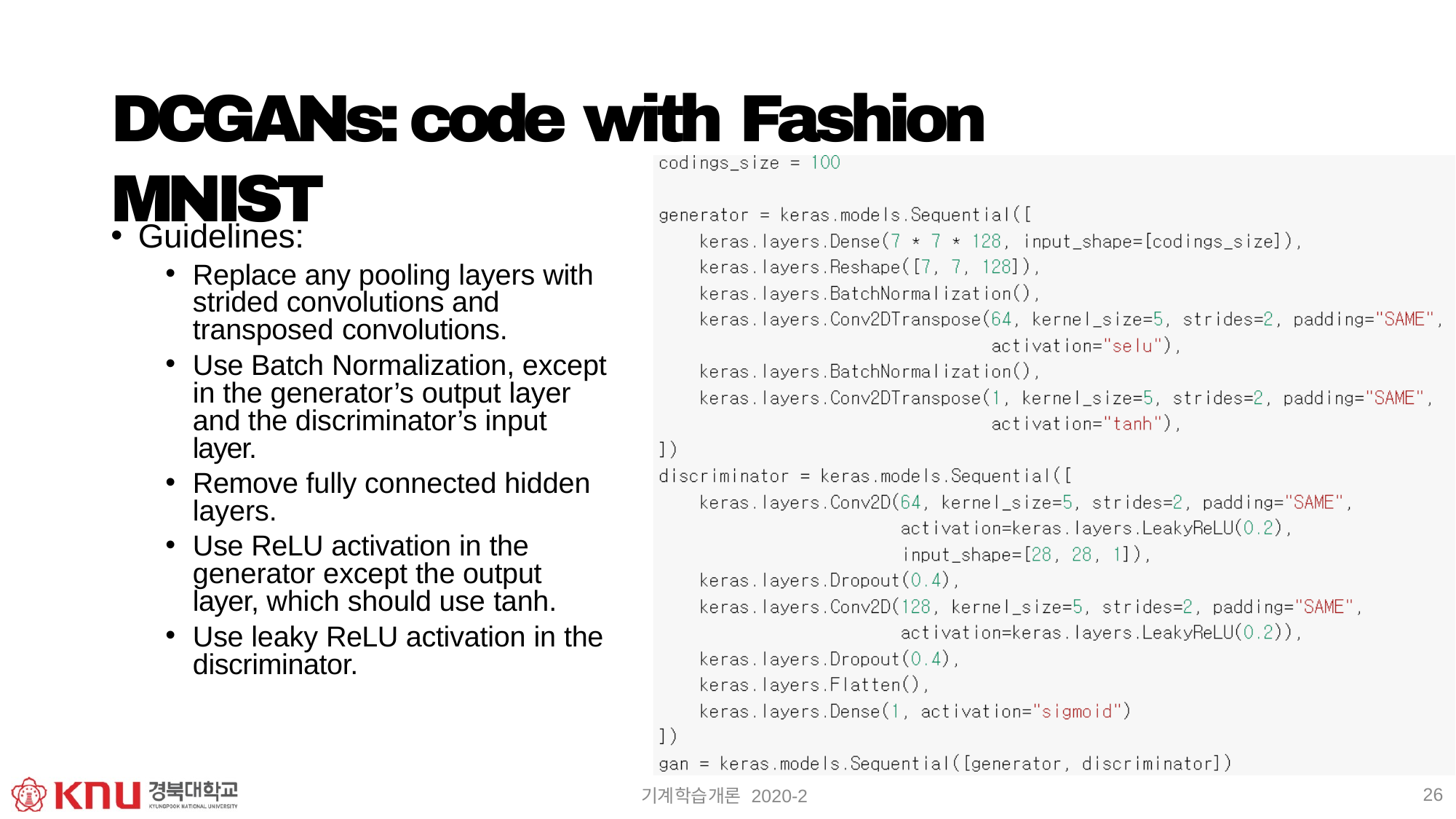

# DCGANs: code with Fashion MNIST

Guidelines:
Replace any pooling layers with  strided convolutions and  transposed convolutions.
Use Batch Normalization, except  in the generator’s output layer  and the discriminator’s input  layer.
Remove fully connected hidden  layers.
Use ReLU activation in the  generator except the output  layer, which should use tanh.
Use leaky ReLU activation in the  discriminator.
26
기계학습개론 2020-2